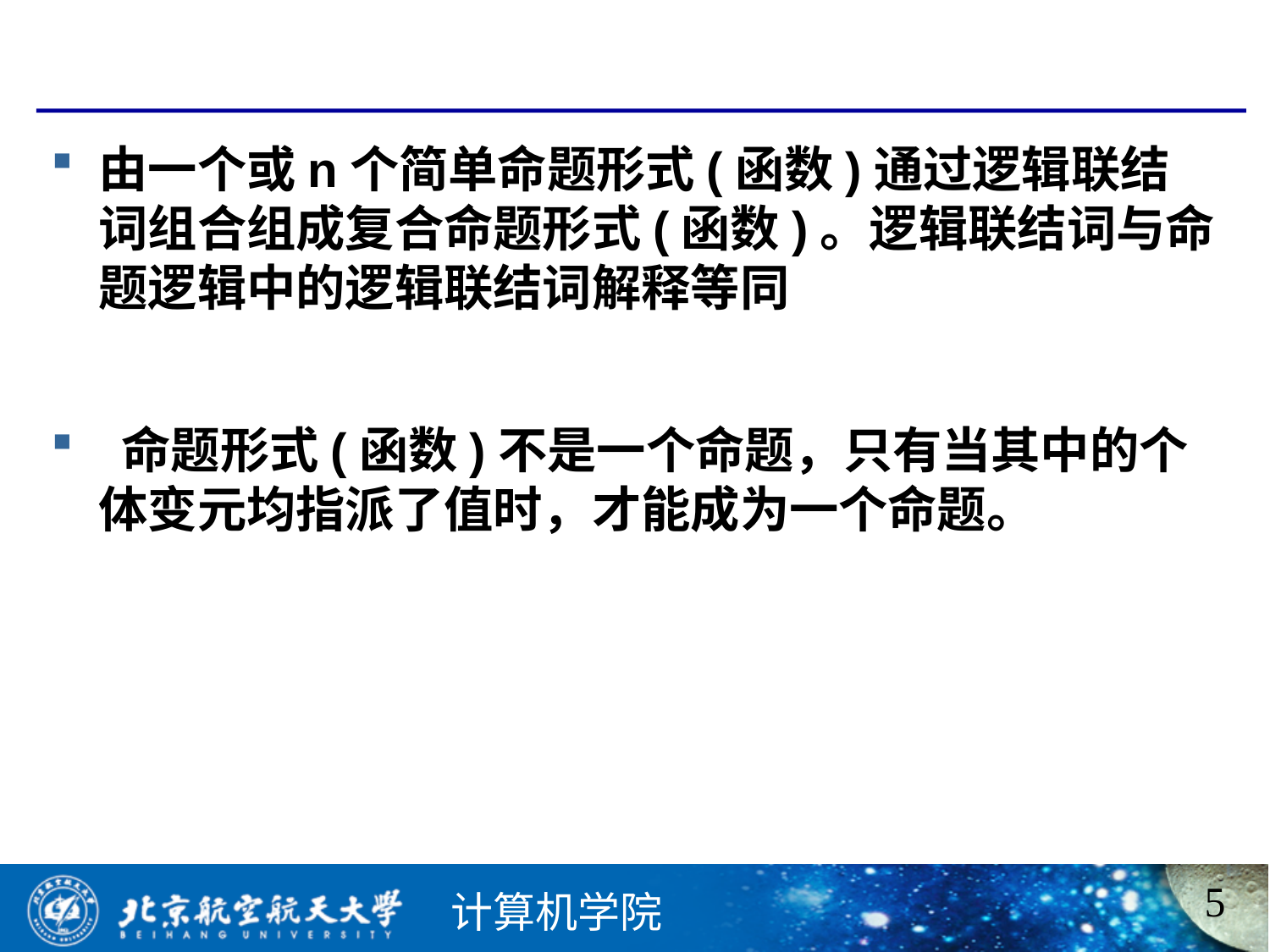

#
由一个或n个简单命题形式(函数)通过逻辑联结词组合组成复合命题形式(函数)。逻辑联结词与命题逻辑中的逻辑联结词解释等同

 命题形式(函数)不是一个命题，只有当其中的个体变元均指派了值时，才能成为一个命题。